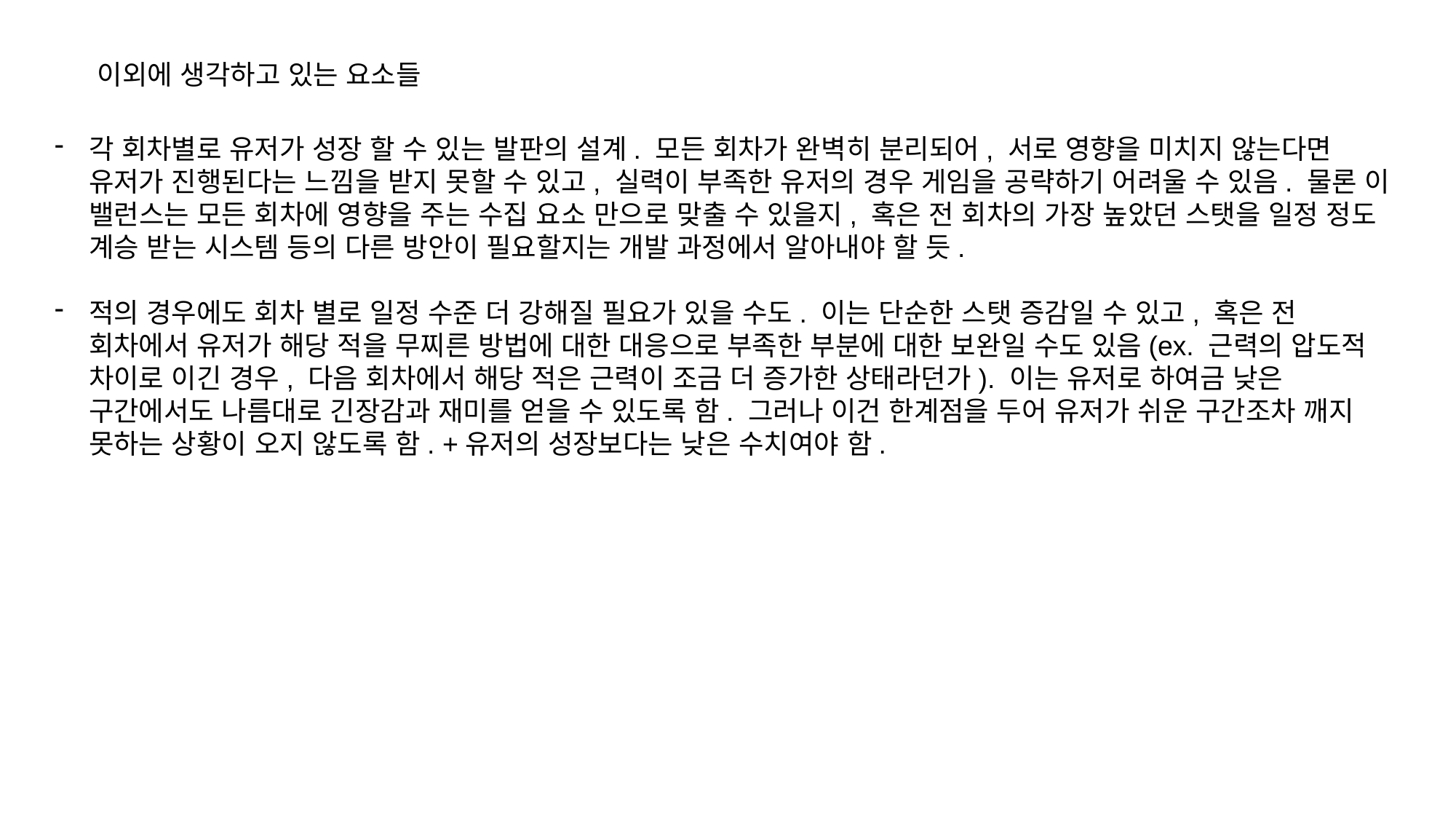

이외에 생각하고 있는 요소들
각 회차별로 유저가 성장 할 수 있는 발판의 설계. 모든 회차가 완벽히 분리되어, 서로 영향을 미치지 않는다면 유저가 진행된다는 느낌을 받지 못할 수 있고, 실력이 부족한 유저의 경우 게임을 공략하기 어려울 수 있음. 물론 이 밸런스는 모든 회차에 영향을 주는 수집 요소 만으로 맞출 수 있을지, 혹은 전 회차의 가장 높았던 스탯을 일정 정도 계승 받는 시스템 등의 다른 방안이 필요할지는 개발 과정에서 알아내야 할 듯.

적의 경우에도 회차 별로 일정 수준 더 강해질 필요가 있을 수도. 이는 단순한 스탯 증감일 수 있고, 혹은 전 회차에서 유저가 해당 적을 무찌른 방법에 대한 대응으로 부족한 부분에 대한 보완일 수도 있음(ex. 근력의 압도적 차이로 이긴 경우, 다음 회차에서 해당 적은 근력이 조금 더 증가한 상태라던가). 이는 유저로 하여금 낮은 구간에서도 나름대로 긴장감과 재미를 얻을 수 있도록 함. 그러나 이건 한계점을 두어 유저가 쉬운 구간조차 깨지 못하는 상황이 오지 않도록 함. +유저의 성장보다는 낮은 수치여야 함.